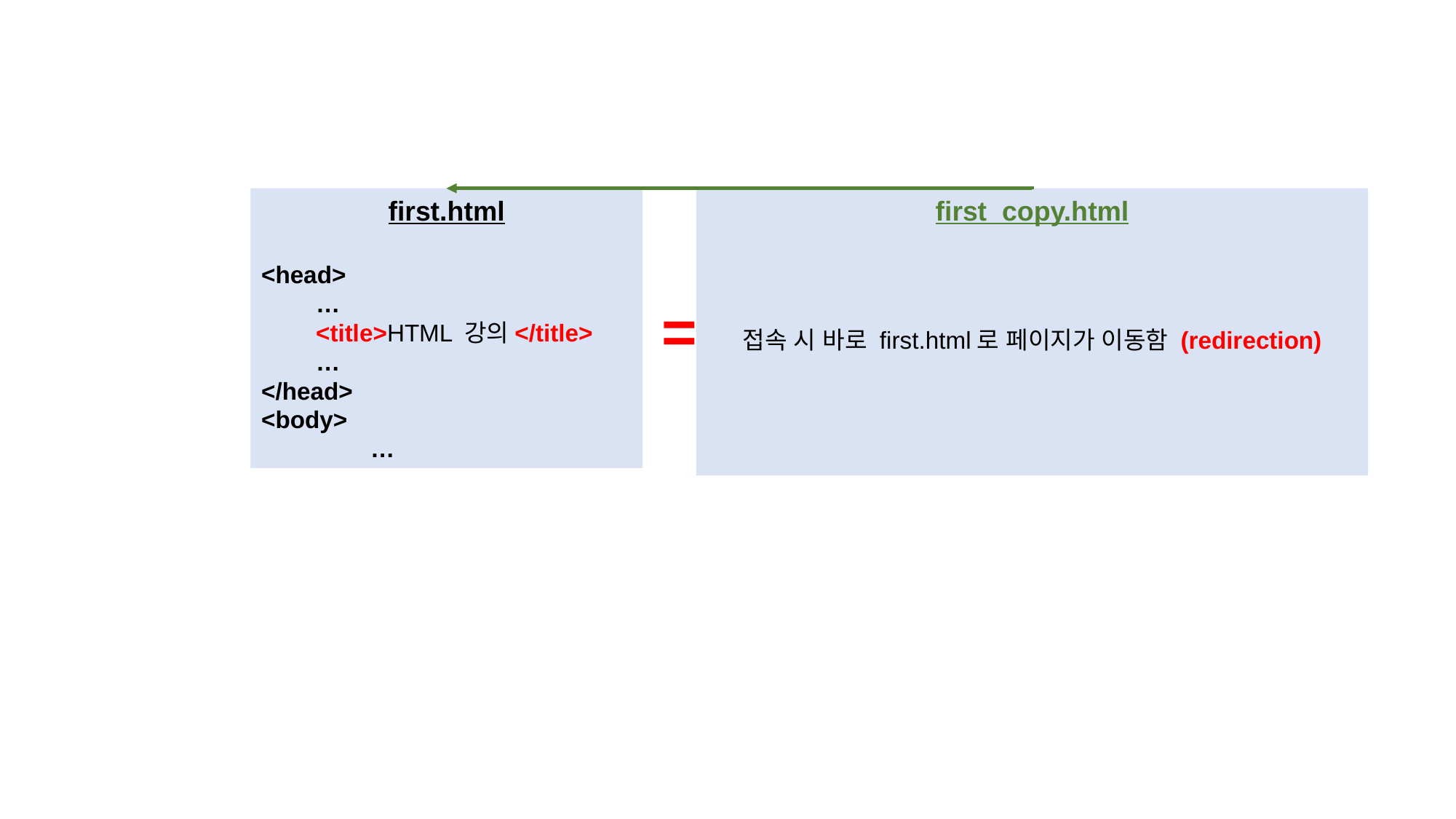

first.html

<head>
…
<title>HTML 강의</title>
…
</head>
<body>
	…
first_copy.html

접속 시 바로 first.html로 페이지가 이동함 (redirection)

=